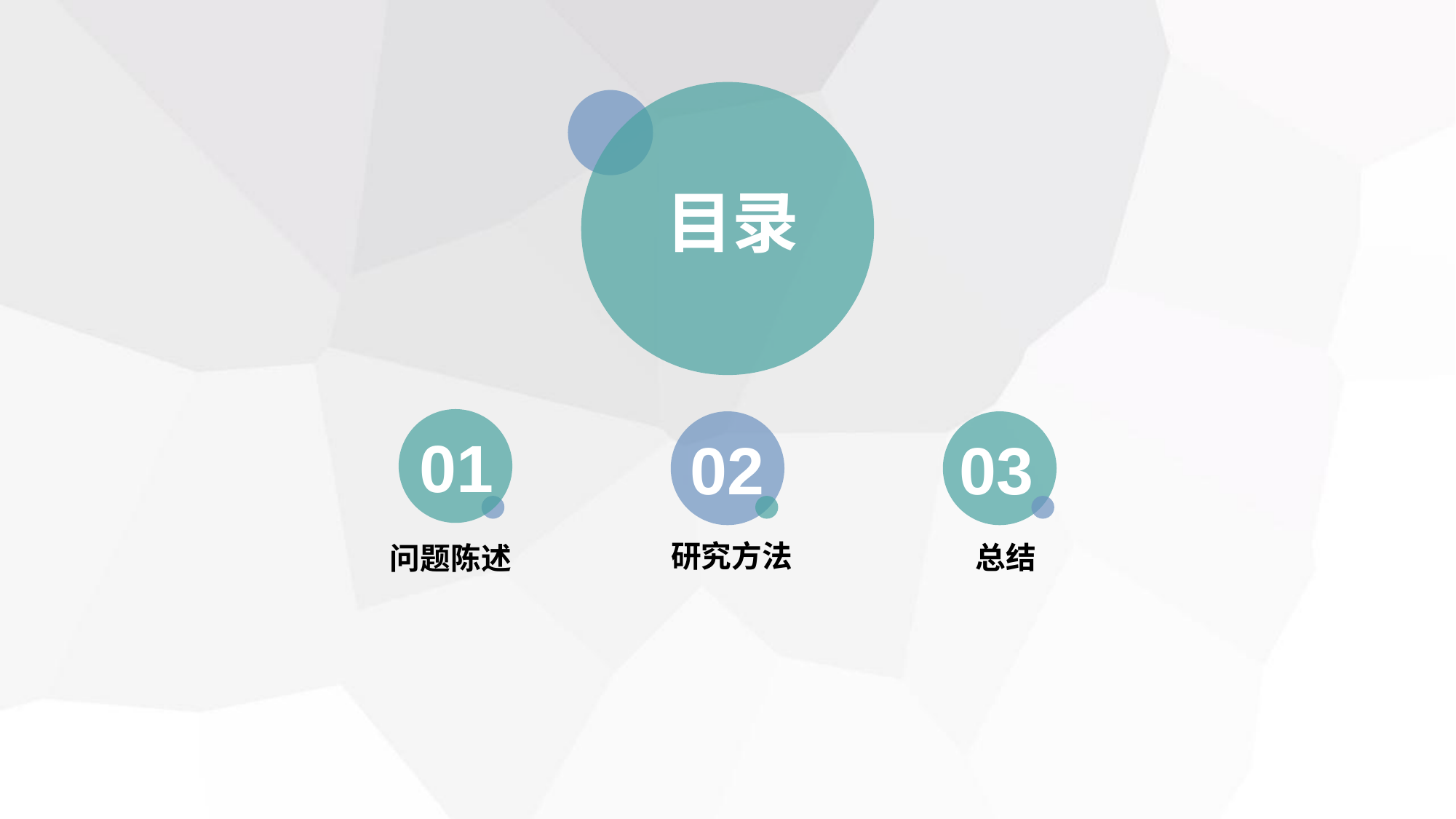

目录

01
02
03

研究方法
总结
问题陈述